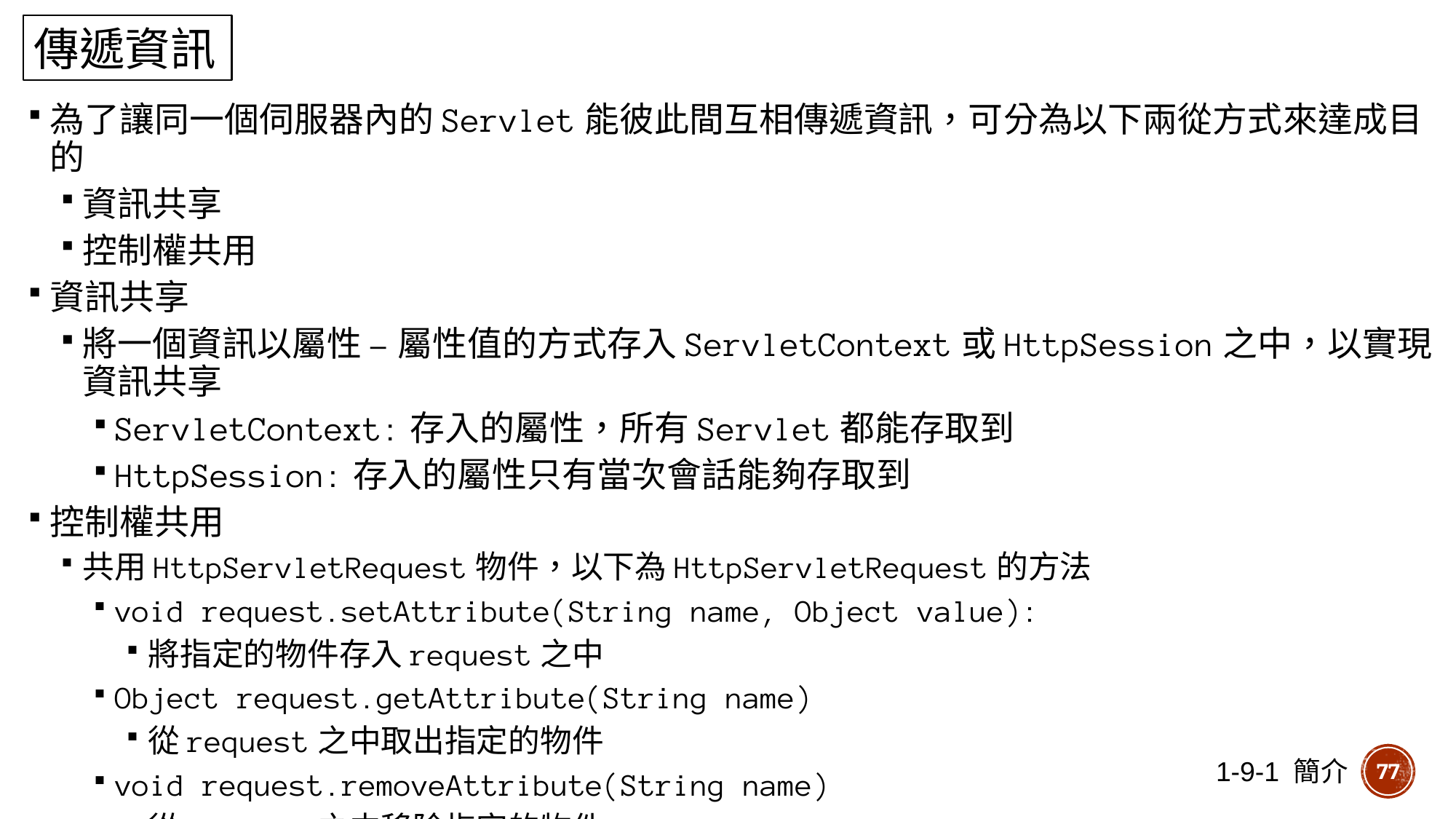

傳遞資訊
為了讓同一個伺服器內的Servlet能彼此間互相傳遞資訊，可分為以下兩從方式來達成目的
資訊共享
控制權共用
資訊共享
將一個資訊以屬性-屬性值的方式存入ServletContext或HttpSession之中，以實現資訊共享
ServletContext:存入的屬性，所有Servlet都能存取到
HttpSession:存入的屬性只有當次會話能夠存取到
控制權共用
共用HttpServletRequest物件，以下為HttpServletRequest的方法
void request.setAttribute(String name, Object value):
將指定的物件存入request之中
Object request.getAttribute(String name)
從request之中取出指定的物件
void request.removeAttribute(String name)
從request之中移除指定的物件

1-9-1 簡介
77